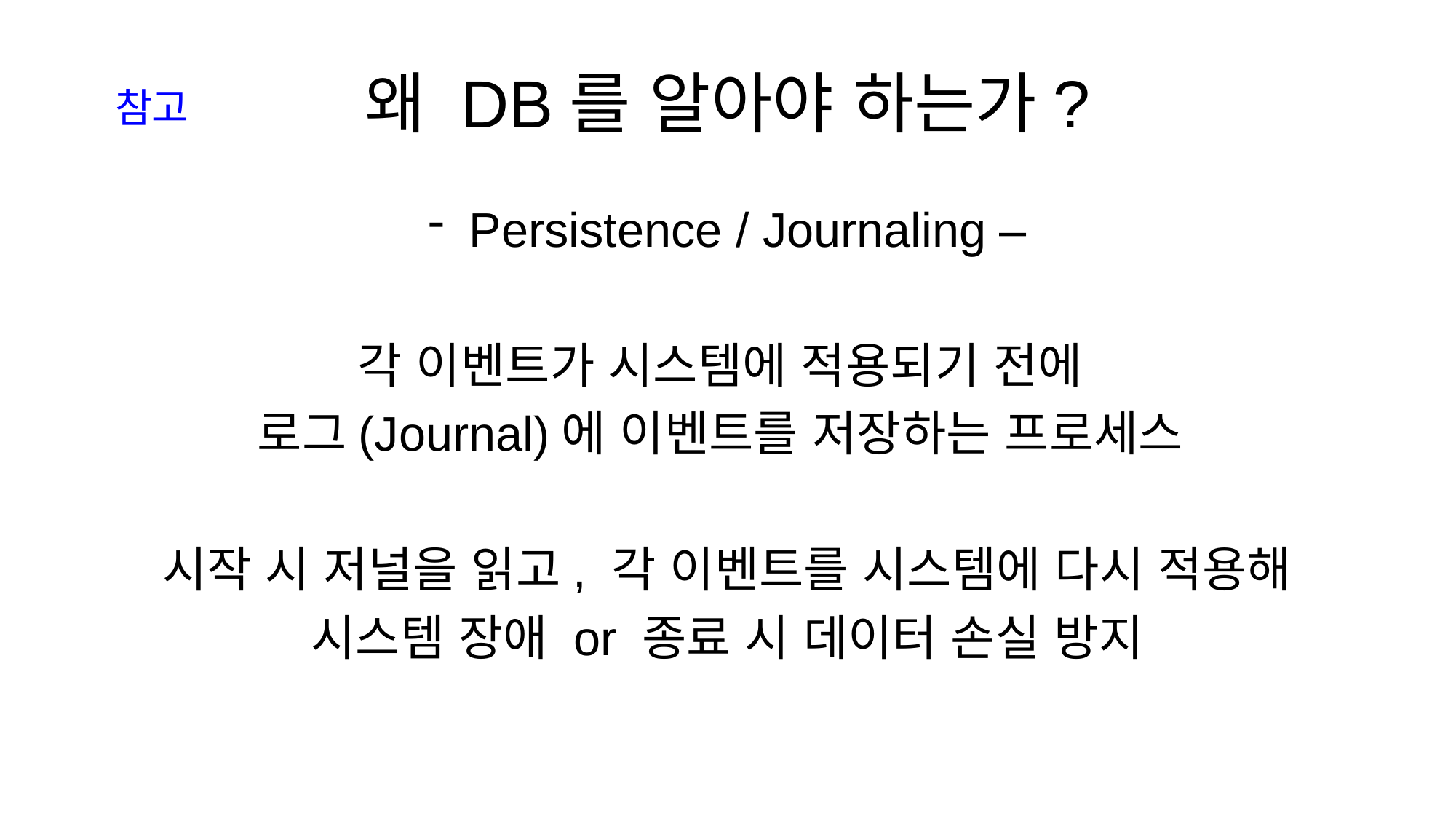

# 왜 DB를 알아야 하는가?
참고
Persistence / Journaling –

각 이벤트가 시스템에 적용되기 전에
로그(Journal)에 이벤트를 저장하는 프로세스

시작 시 저널을 읽고, 각 이벤트를 시스템에 다시 적용해
시스템 장애 or 종료 시 데이터 손실 방지